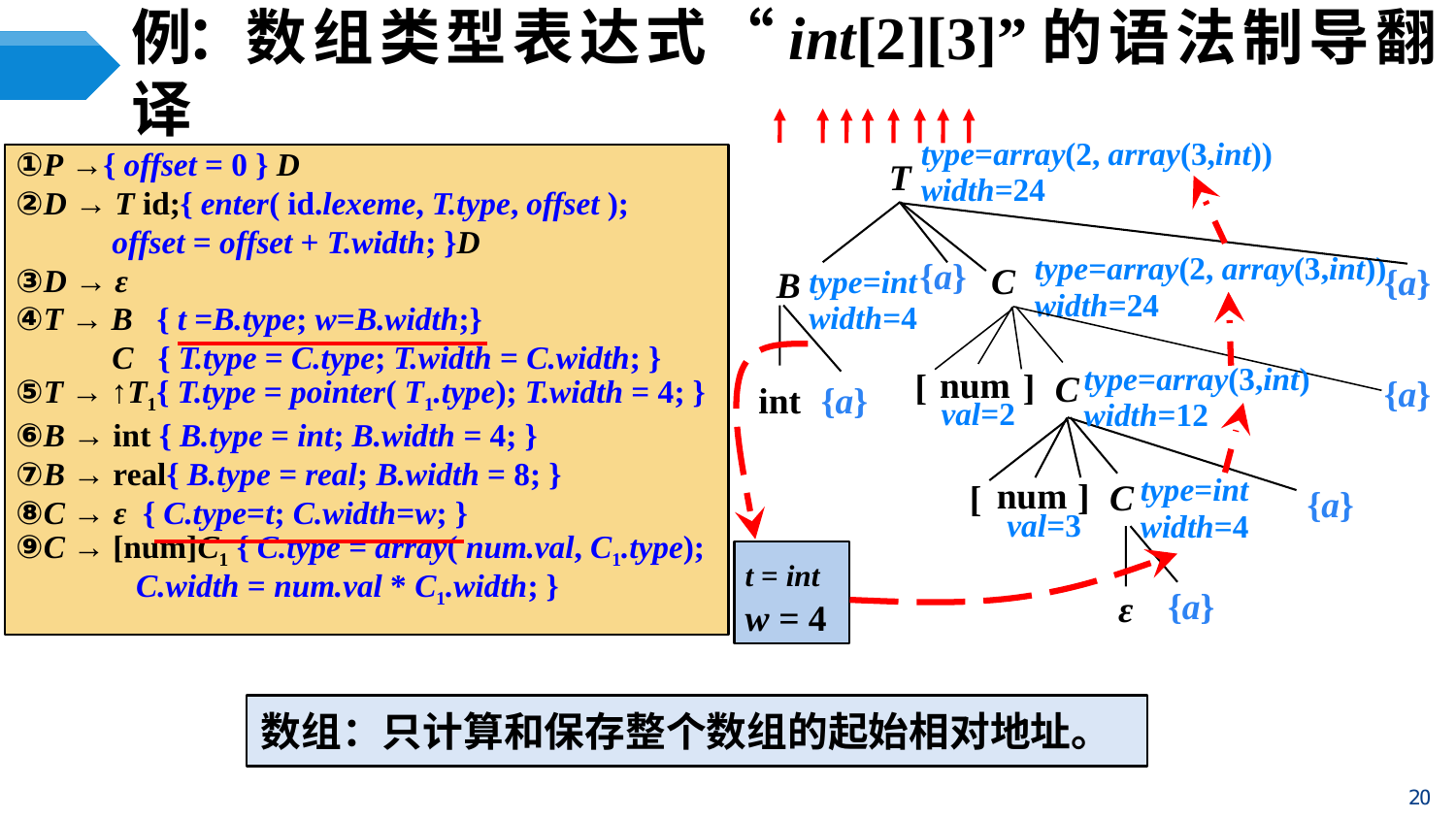

# 例：数组类型表达式“int[2][3]”的语法制导翻译

①P →{ offset = 0 } D
②D → T id;{ enter( id.lexeme, T.type, offset );
            offset = offset + T.width; }D
③D → ε
④T → B   { t =B.type; w=B.width;}
            C   { T.type = C.type; T.width = C.width; }
⑤T → ↑T1{ T.type = pointer( T1.type); T.width = 4; }
⑥B → int { B.type = int; B.width = 4; }
⑦B → real{ B.type = real; B.width = 8; }
⑧C → ε  { C.type=t; C.width=w; }
⑨C → [num]C1 { C.type = array( num.val, C1.type);
               C.width = num.val * C1.width; }
type=array(2, array(3,int))
width=24
T

{a}
{a}
B
C
type=array(2, array(3,int))
width=24
type=int
width=4

int
{a}

num
]
[
C
{a}

type=array(3,int)
width=12
val=2

num
]
[
C
{a}
type=int
width=4
val=3

{a}
ε
t = int
w = 4

数组：只计算和保存整个数组的起始相对地址。
20